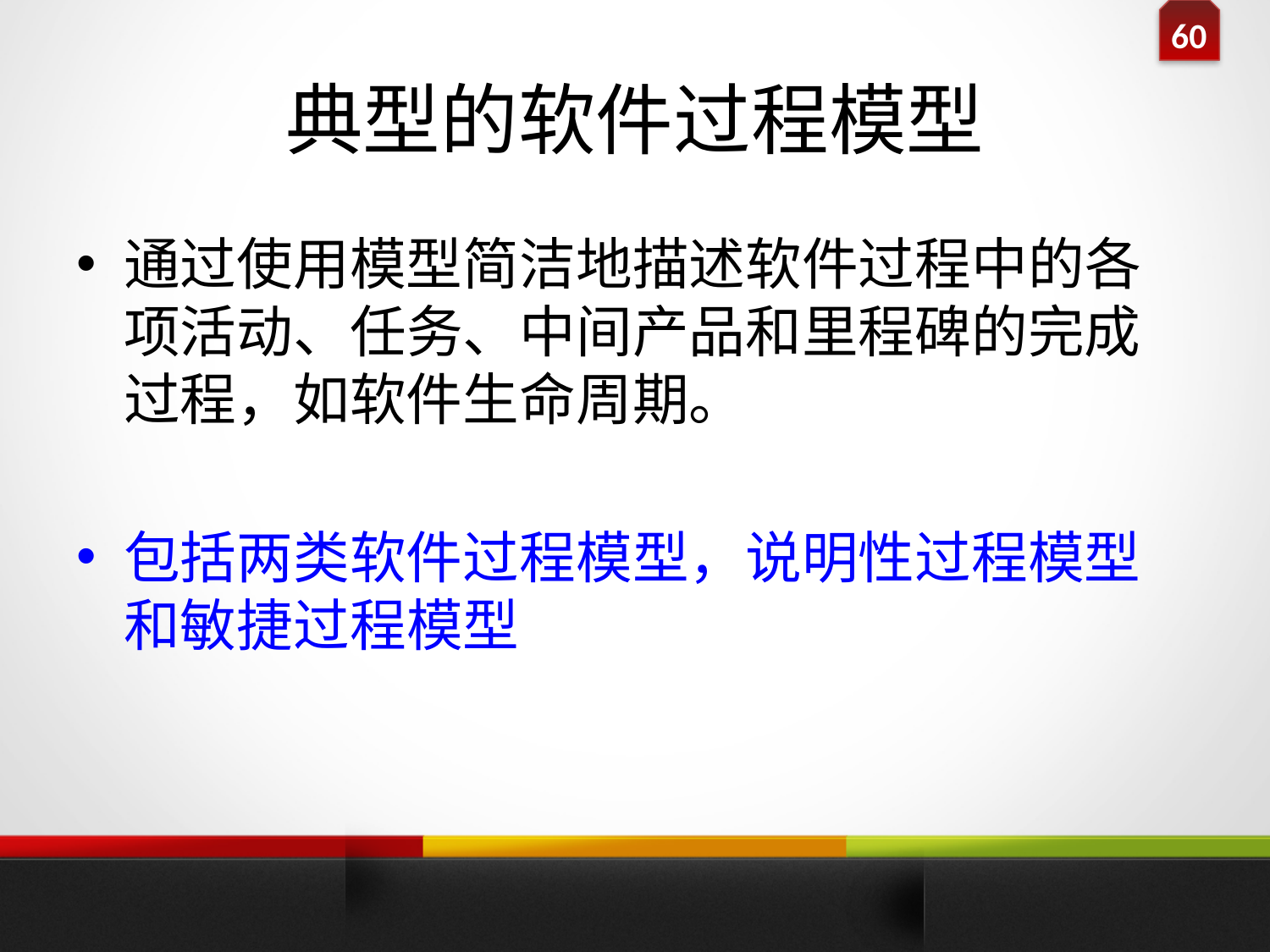

# 典型的软件过程模型
通过使用模型简洁地描述软件过程中的各项活动、任务、中间产品和里程碑的完成过程，如软件生命周期。

包括两类软件过程模型，说明性过程模型和敏捷过程模型

60